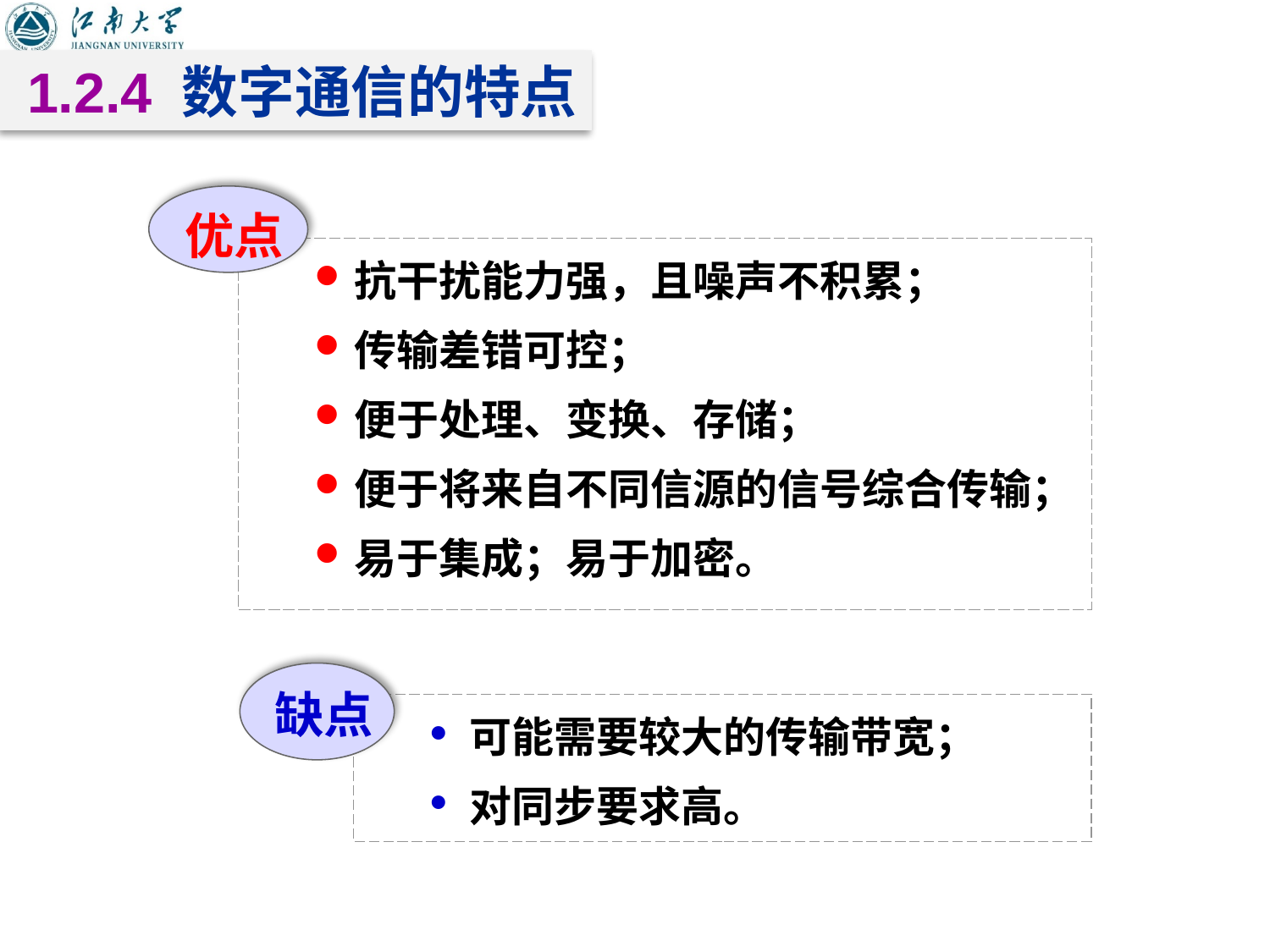

1.2.4 数字通信的特点
优点
抗干扰能力强，且噪声不积累；
传输差错可控；
便于处理、变换、存储；
便于将来自不同信源的信号综合传输；
易于集成；易于加密。
缺点
可能需要较大的传输带宽；
对同步要求高。